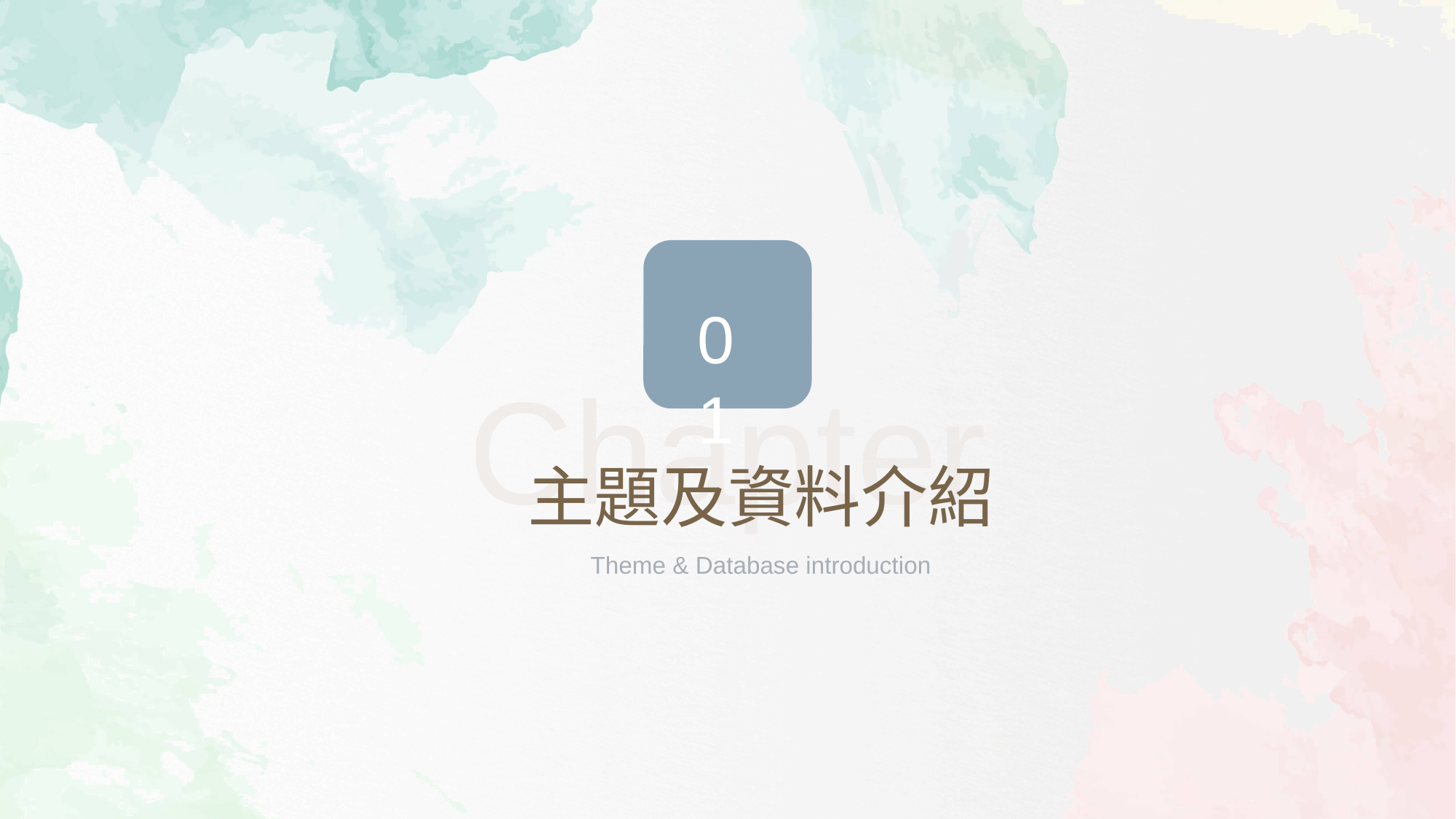

01
Chapter
主題及資料介紹
Theme & Database introduction